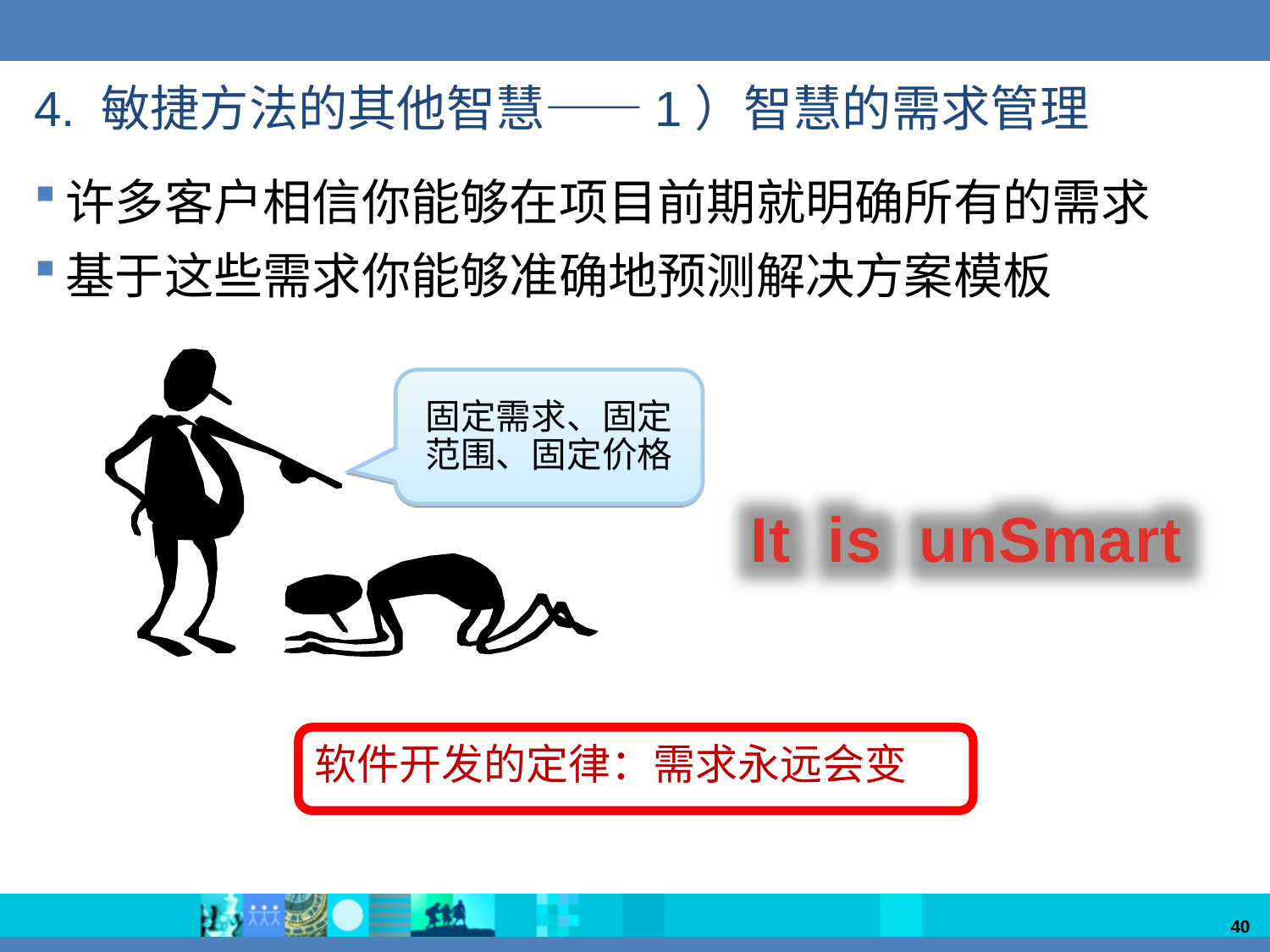

# 4. 敏捷方法的其他智慧——1）智慧的需求管理
许多客户相信你能够在项目前期就明确所有的需求
基于这些需求你能够准确地预测解决方案模板

固定需求、固定范围、固定价格

It  is  unSmart
软件开发的定律：需求永远会变
40